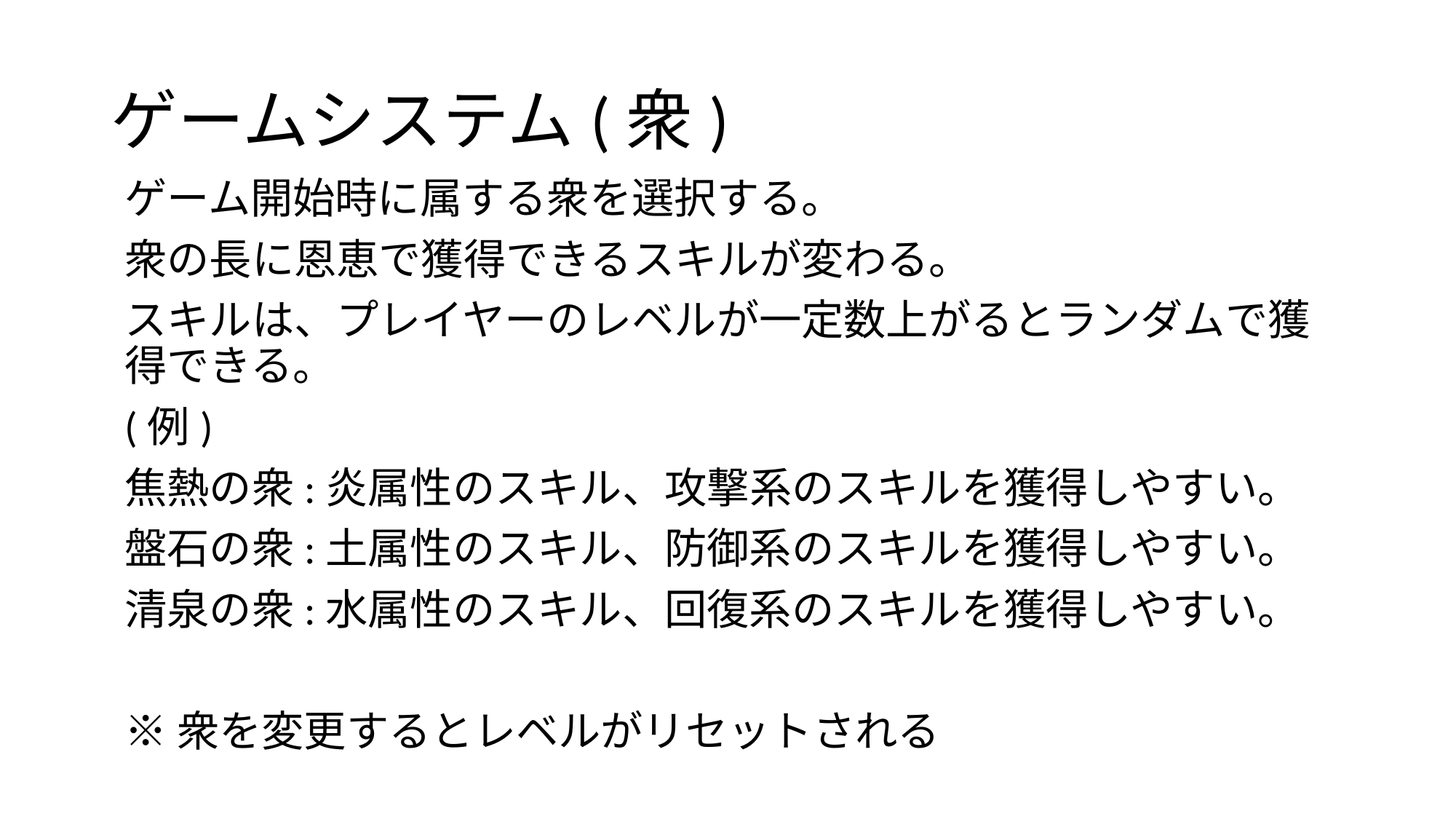

# ゲームシステム(衆)
ゲーム開始時に属する衆を選択する。
衆の長に恩恵で獲得できるスキルが変わる。
スキルは、プレイヤーのレベルが一定数上がるとランダムで獲得できる。
(例)
焦熱の衆:炎属性のスキル、攻撃系のスキルを獲得しやすい。
盤石の衆:土属性のスキル、防御系のスキルを獲得しやすい。
清泉の衆:水属性のスキル、回復系のスキルを獲得しやすい。

※衆を変更するとレベルがリセットされる